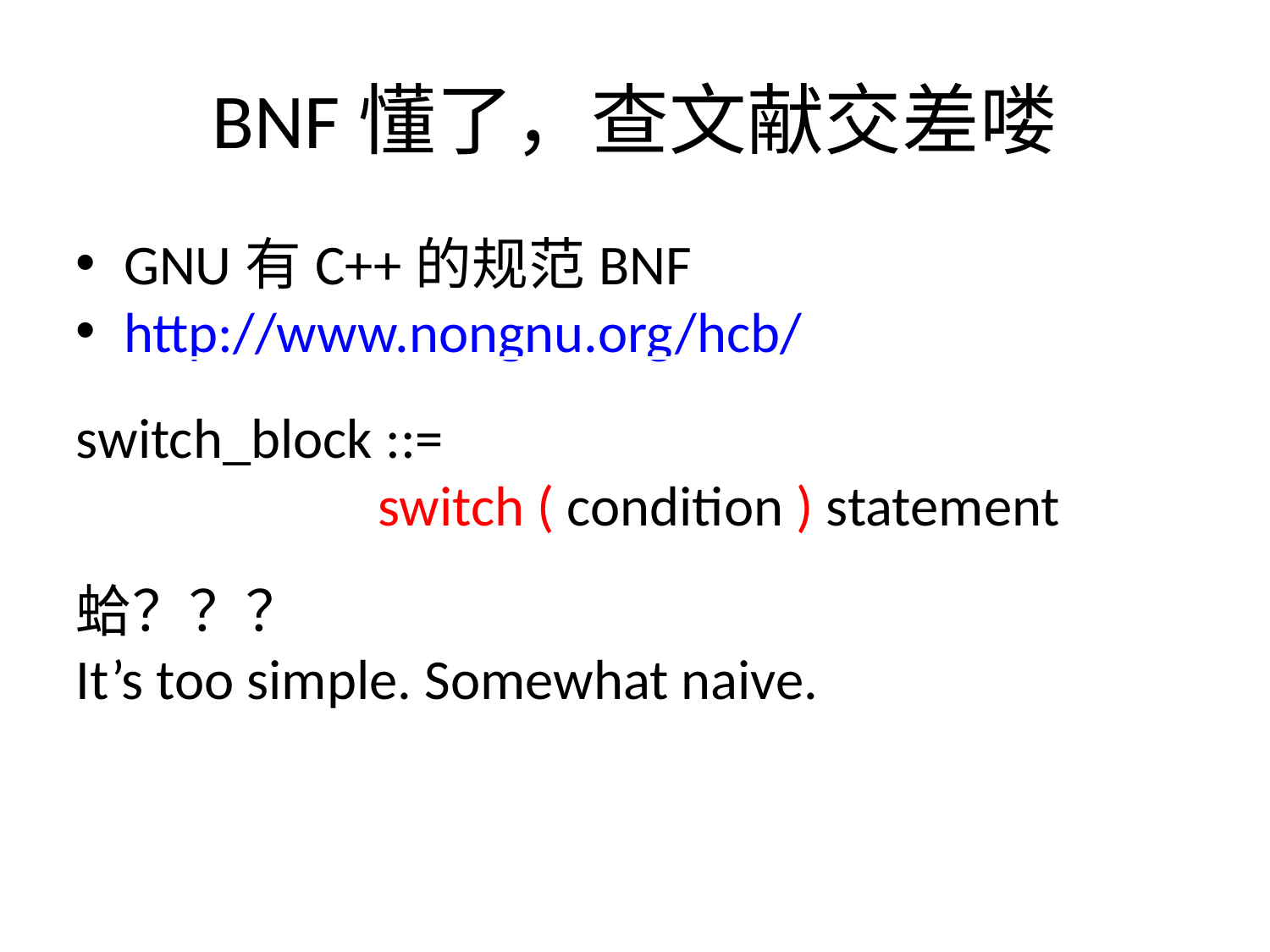

BNF懂了，查文献交差喽
GNU有C++的规范BNF
http://www.nongnu.org/hcb/

switch_block ::=
			switch ( condition ) statement

蛤？？？
It’s too simple. Somewhat naive.